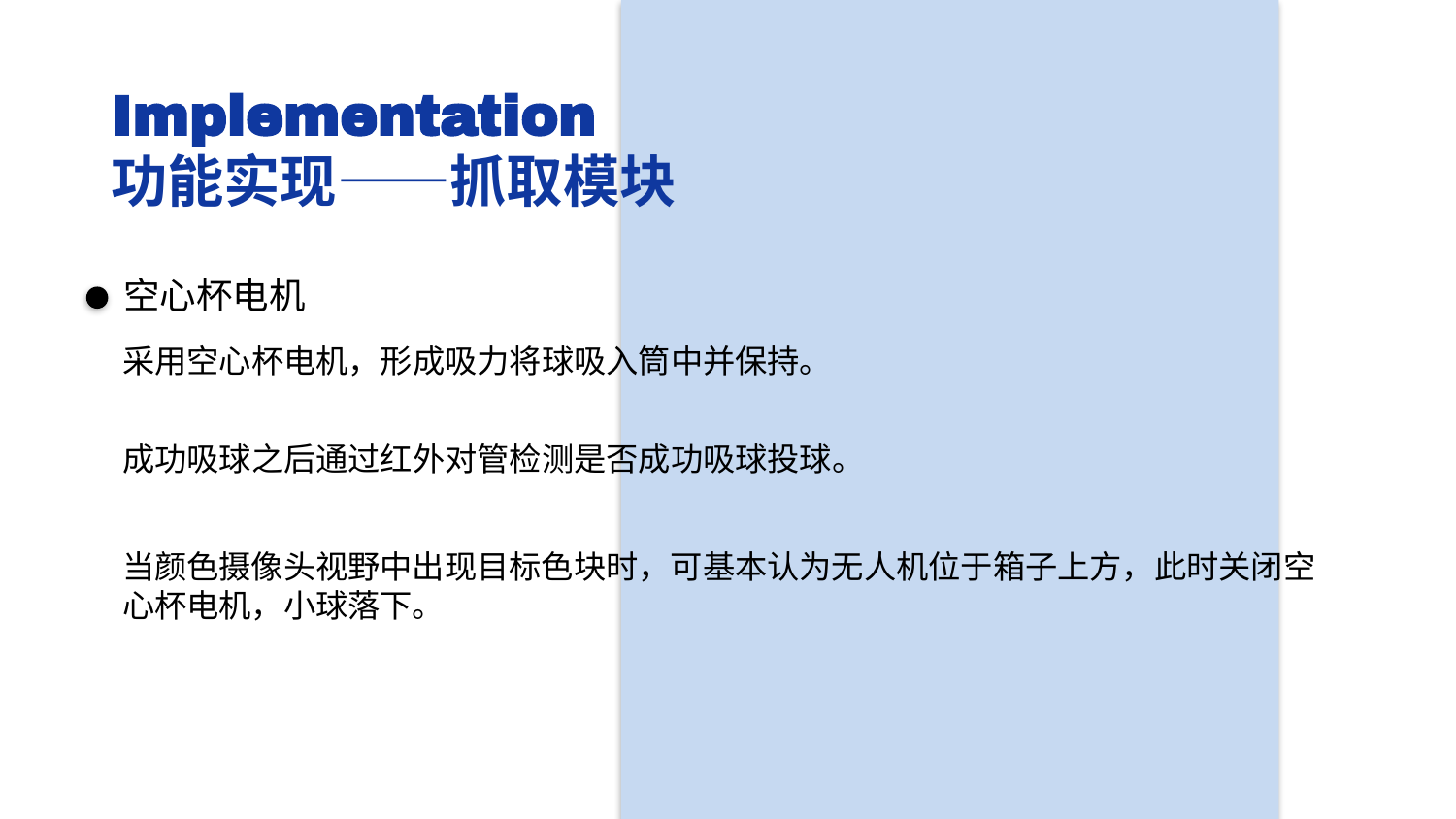

Implementation
功能实现——抓取模块
空心杯电机

采用空心杯电机，形成吸力将球吸入筒中并保持。
成功吸球之后通过红外对管检测是否成功吸球投球。
当颜色摄像头视野中出现目标色块时，可基本认为无人机位于箱子上方，此时关闭空心杯电机，小球落下。